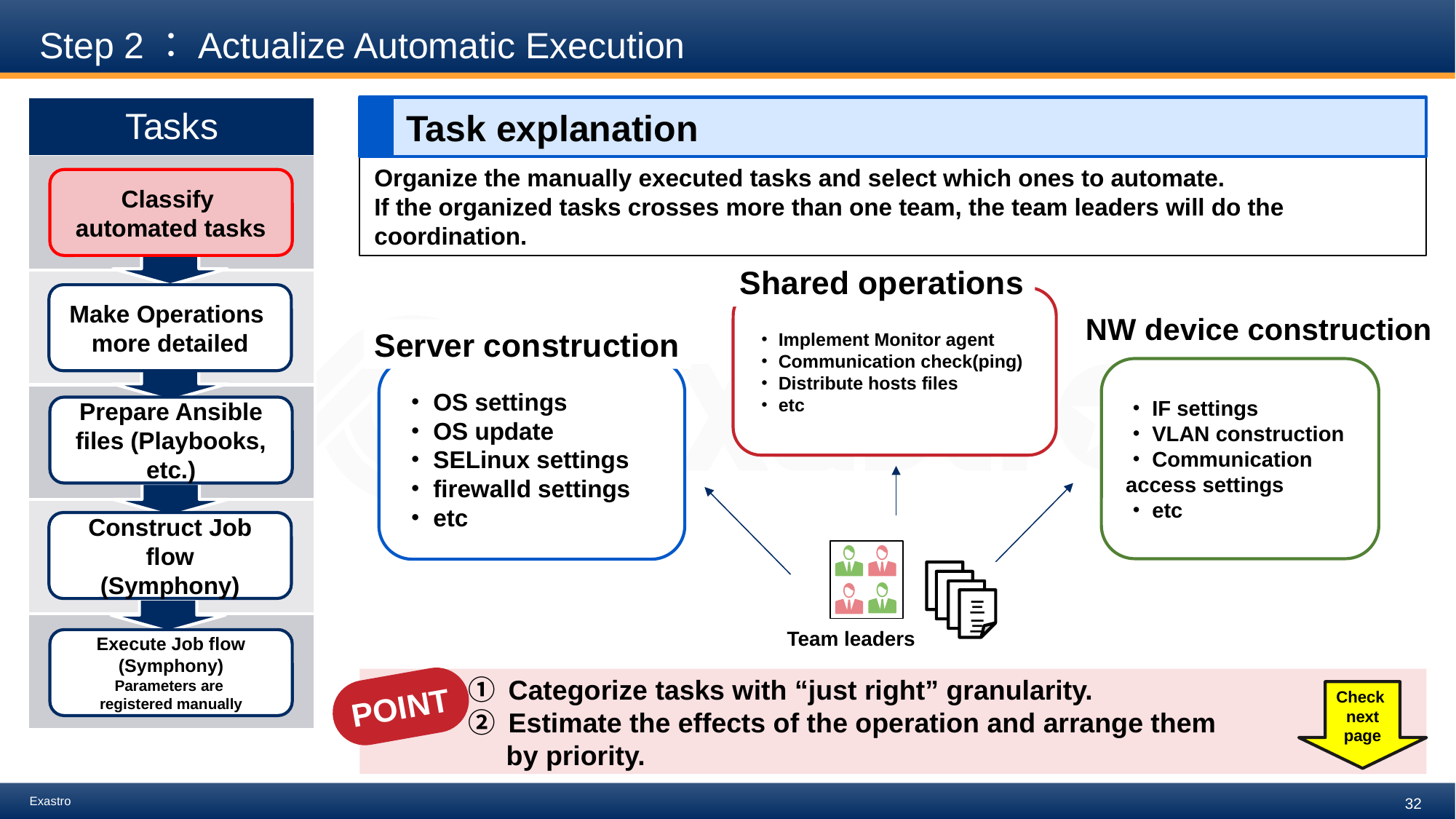

# Step 2：Actualize Automatic Execution
| Tasks |
| --- |
|  |
|  |
|  |
|  |
|  |

Task explanation
Organize the manually executed tasks and select which ones to automate.
If the organized tasks crosses more than one team, the team leaders will do the coordination.
Classify
automated tasks

Shared operations
Make Operations
more detailed
・Implement Monitor agent
・Communication check(ping)
・Distribute hosts files
・etc
NW device construction
Server construction
・IF settings
・VLAN construction
・Communication access settings
・etc
・OS settings
・OS update
・SELinux settings
・firewalld settings
・etc

Prepare Ansible files (Playbooks, etc.)

Construct Job flow
(Symphony)

三
三
三
三
三
三
三
三

Team leaders
Execute Job flow
(Symphony)
Parameters are
registered manually
　　　  ① Categorize tasks with “just right” granularity.
　　　  ② Estimate the effects of the operation and arrange them
 	   by priority.
POINT
Check
next
page